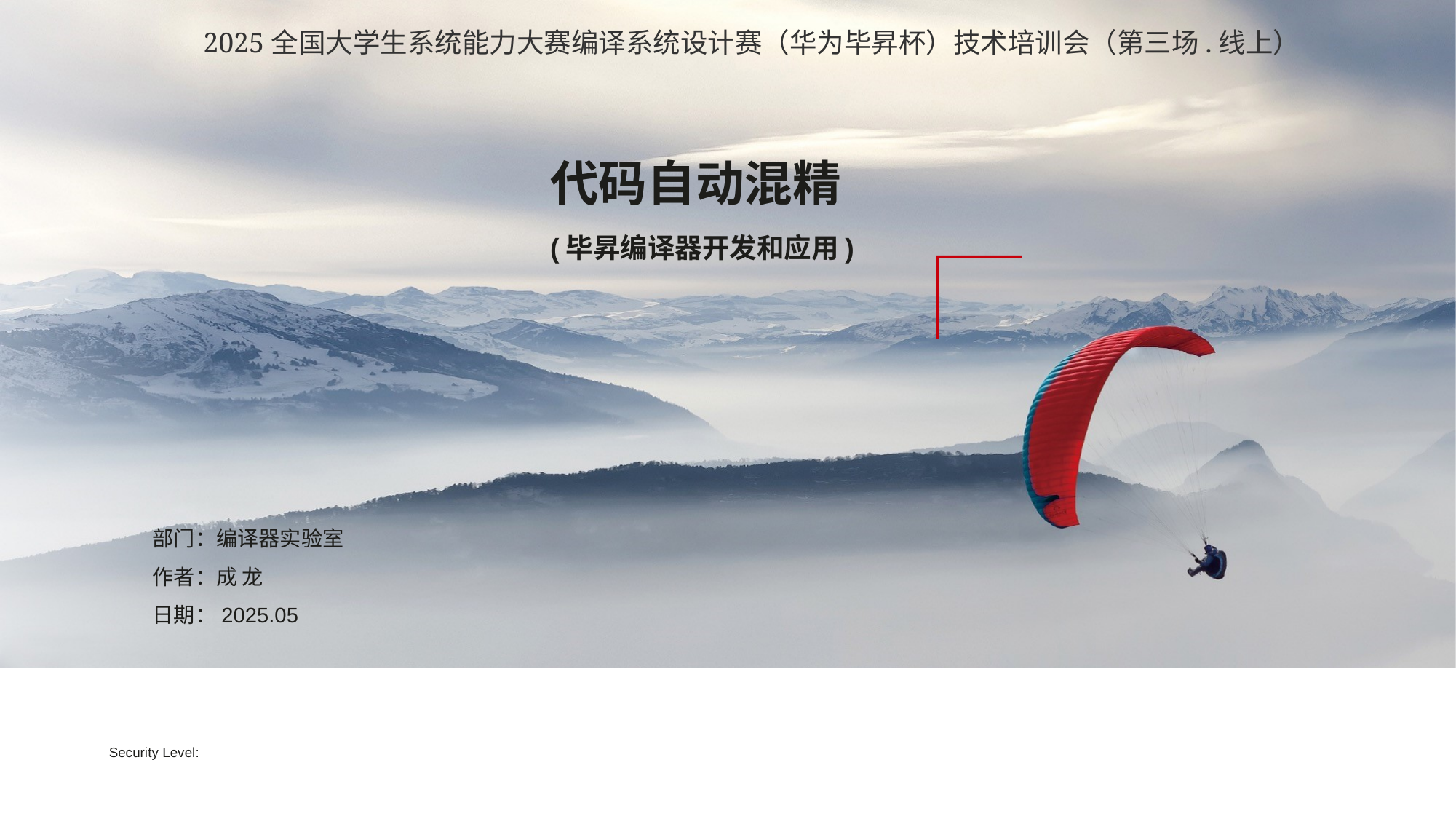

2025全国大学生系统能力大赛编译系统设计赛（华为毕昇杯）技术培训会（第三场.线上）
# 代码自动混精 (毕昇编译器开发和应用)
部门：编译器实验室
作者：成 龙
日期：2025.05
Security Level: